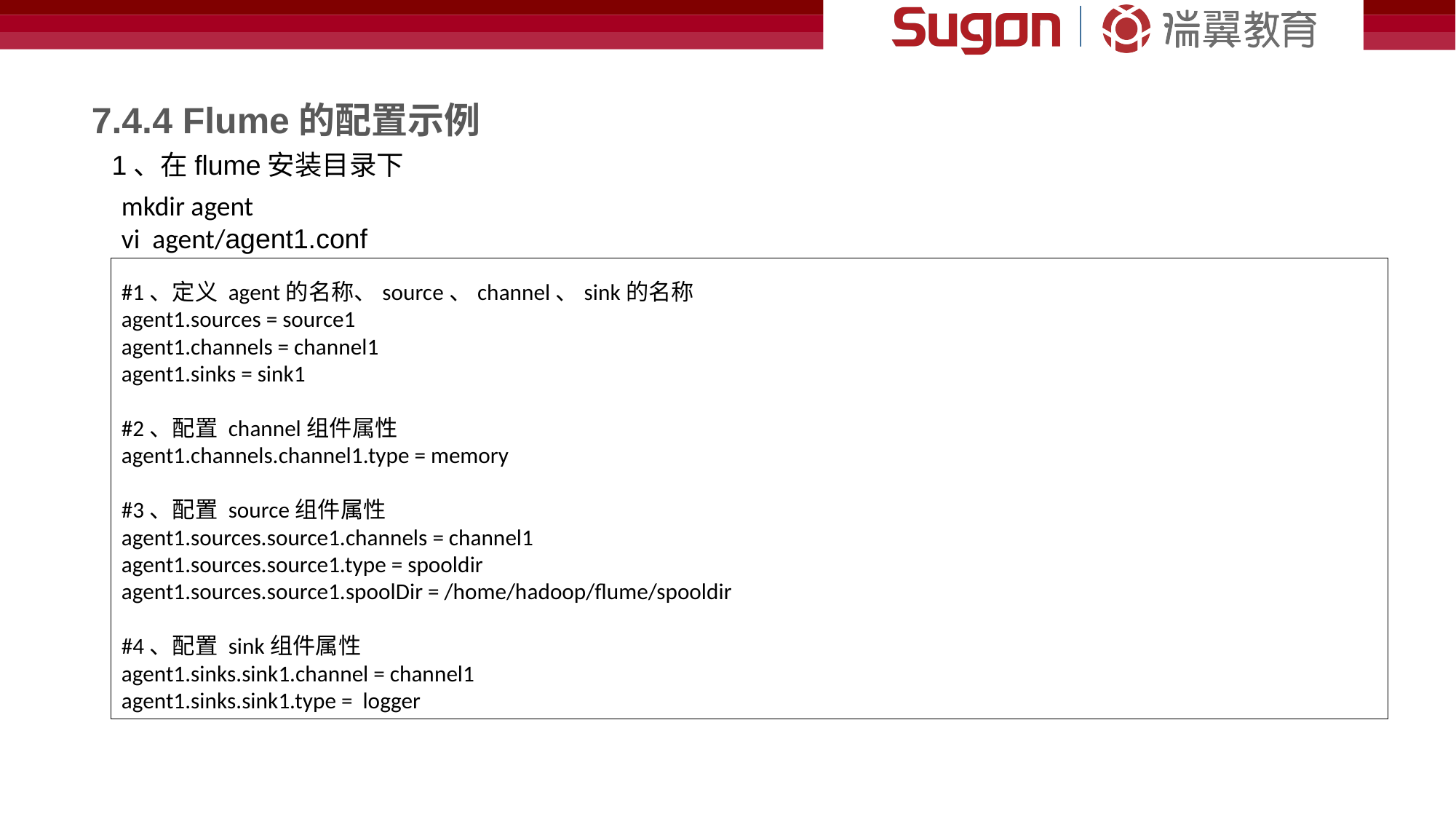

7.4.4 Flume的配置示例
1、在flume安装目录下
mkdir agent
vi  agent/agent1.conf
#1、定义 agent的名称、source、channel、sink的名称
agent1.sources = source1
agent1.channels = channel1
agent1.sinks = sink1

#2、配置 channel组件属性
agent1.channels.channel1.type = memory

#3、配置 source组件属性
agent1.sources.source1.channels = channel1
agent1.sources.source1.type = spooldir
agent1.sources.source1.spoolDir = /home/hadoop/flume/spooldir

#4、配置 sink组件属性
agent1.sinks.sink1.channel = channel1
agent1.sinks.sink1.type =  logger